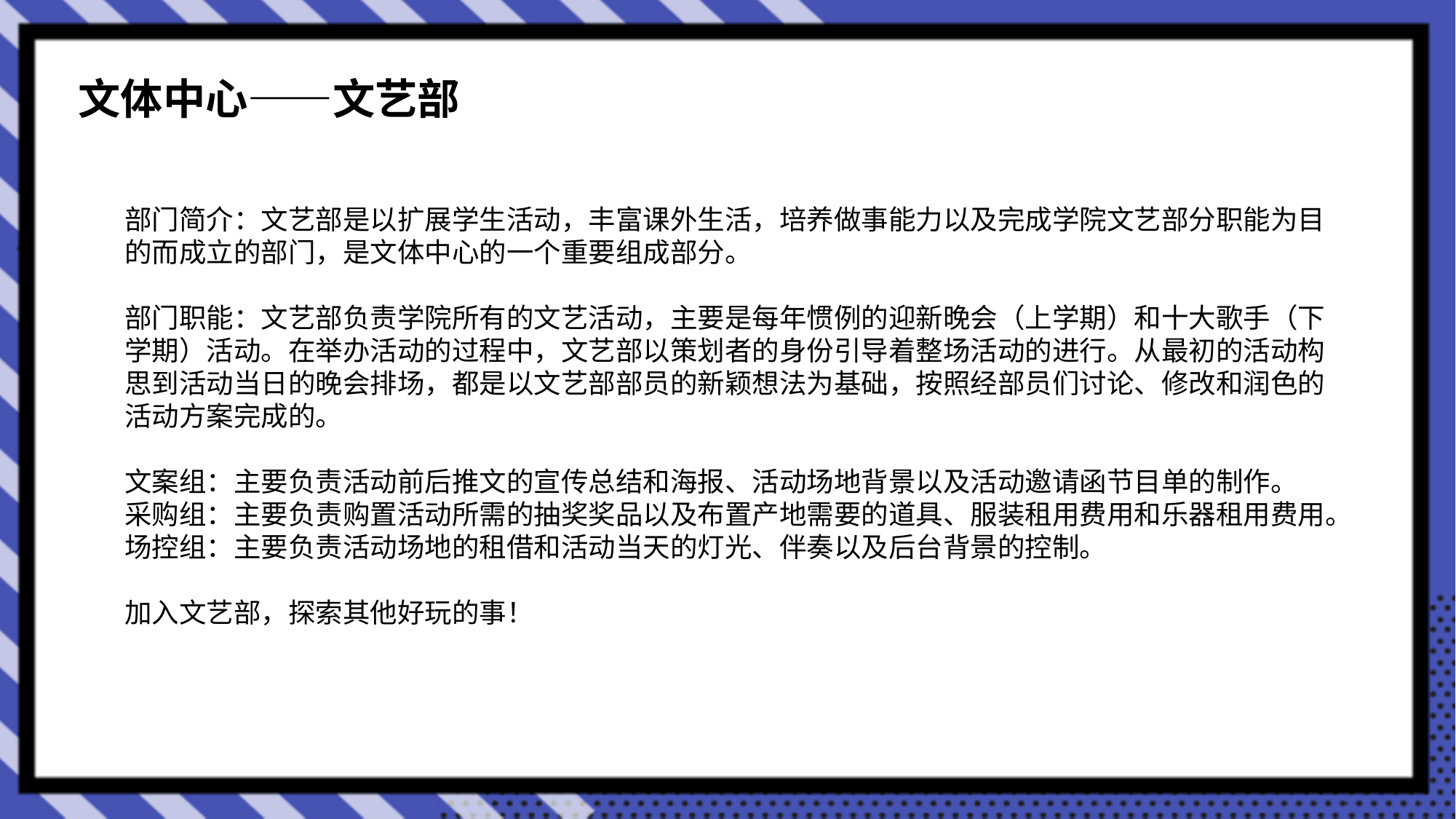

文体中心——文艺部
部门简介：文艺部是以扩展学生活动，丰富课外生活，培养做事能力以及完成学院文艺部分职能为目的而成立的部门，是文体中心的一个重要组成部分。

部门职能：文艺部负责学院所有的文艺活动，主要是每年惯例的迎新晚会（上学期）和十大歌手（下学期）活动。在举办活动的过程中，文艺部以策划者的身份引导着整场活动的进行。从最初的活动构思到活动当日的晚会排场，都是以文艺部部员的新颖想法为基础，按照经部员们讨论、修改和润色的活动方案完成的。

文案组：主要负责活动前后推文的宣传总结和海报、活动场地背景以及活动邀请函节目单的制作。
采购组：主要负责购置活动所需的抽奖奖品以及布置产地需要的道具、服装租用费用和乐器租用费用。
场控组：主要负责活动场地的租借和活动当天的灯光、伴奏以及后台背景的控制。

加入文艺部，探索其他好玩的事！